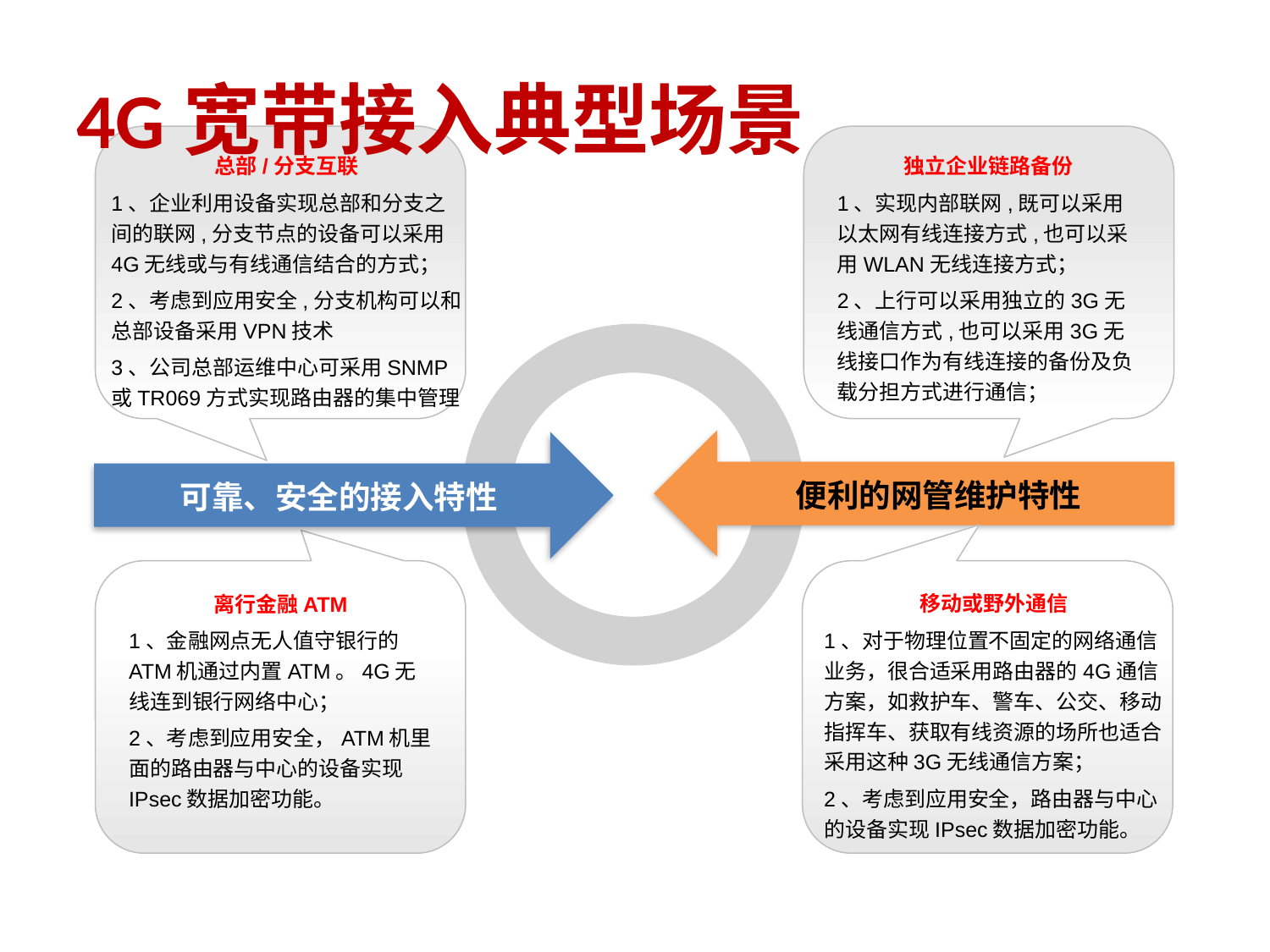

# 4G宽带接入典型场景

总部/分支互联
1、企业利用设备实现总部和分支之间的联网,分支节点的设备可以采用4G无线或与有线通信结合的方式；
2、考虑到应用安全,分支机构可以和总部设备采用VPN技术
3、公司总部运维中心可采用SNMP或TR069方式实现路由器的集中管理
独立企业链路备份
1、实现内部联网,既可以采用以太网有线连接方式,也可以采用WLAN无线连接方式；
2、上行可以采用独立的3G无线通信方式,也可以采用3G无线接口作为有线连接的备份及负载分担方式进行通信；

便利的网管维护特性
可靠、安全的接入特性

离行金融ATM
1、金融网点无人值守银行的ATM机通过内置ATM。4G无线连到银行网络中心；
2、考虑到应用安全，ATM机里面的路由器与中心的设备实现IPsec数据加密功能。
移动或野外通信
1、对于物理位置不固定的网络通信业务，很合适采用路由器的4G通信方案，如救护车、警车、公交、移动指挥车、获取有线资源的场所也适合采用这种3G无线通信方案；
2、考虑到应用安全，路由器与中心的设备实现IPsec数据加密功能。